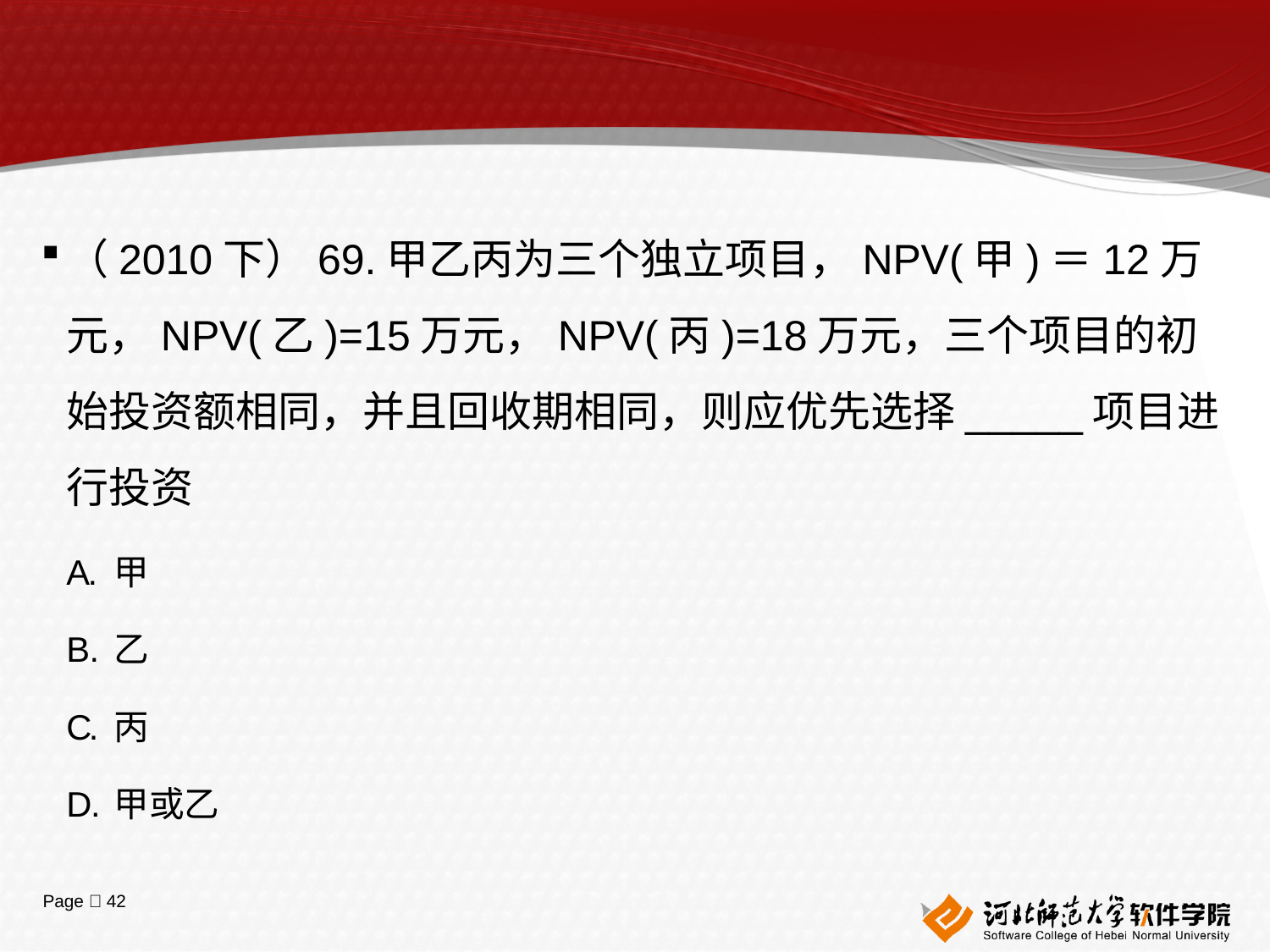

#
（2010下）69.甲乙丙为三个独立项目，NPV(甲)＝12万元，NPV(乙)=15万元，NPV(丙)=18万元，三个项目的初始投资额相同，并且回收期相同，则应优先选择_____项目进行投资
甲
乙
丙
甲或乙